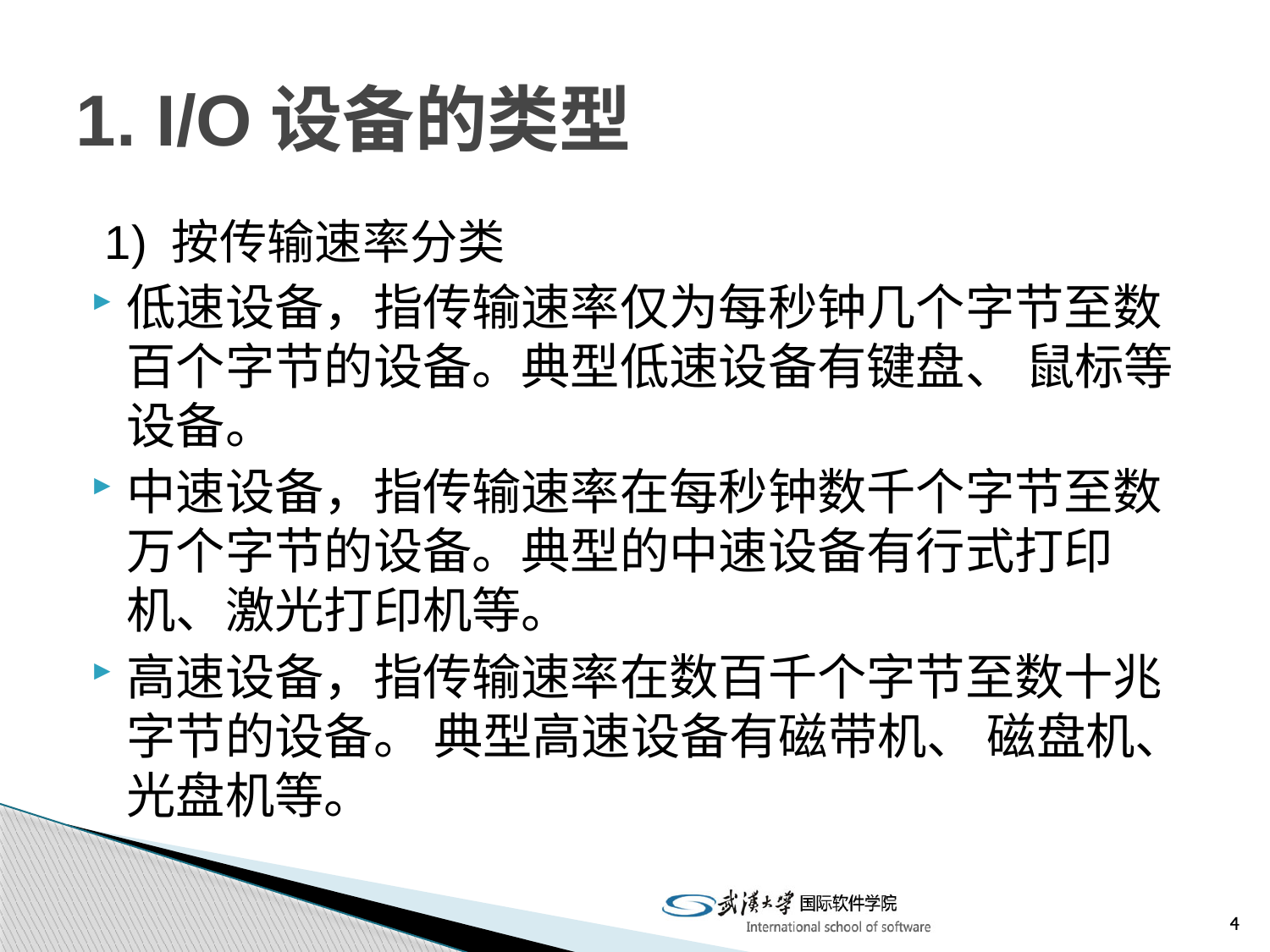

# 1. I/O设备的类型
 1) 按传输速率分类
低速设备，指传输速率仅为每秒钟几个字节至数百个字节的设备。典型低速设备有键盘、 鼠标等设备。
中速设备，指传输速率在每秒钟数千个字节至数万个字节的设备。典型的中速设备有行式打印机、激光打印机等。
高速设备，指传输速率在数百千个字节至数十兆字节的设备。 典型高速设备有磁带机、 磁盘机、 光盘机等。
4